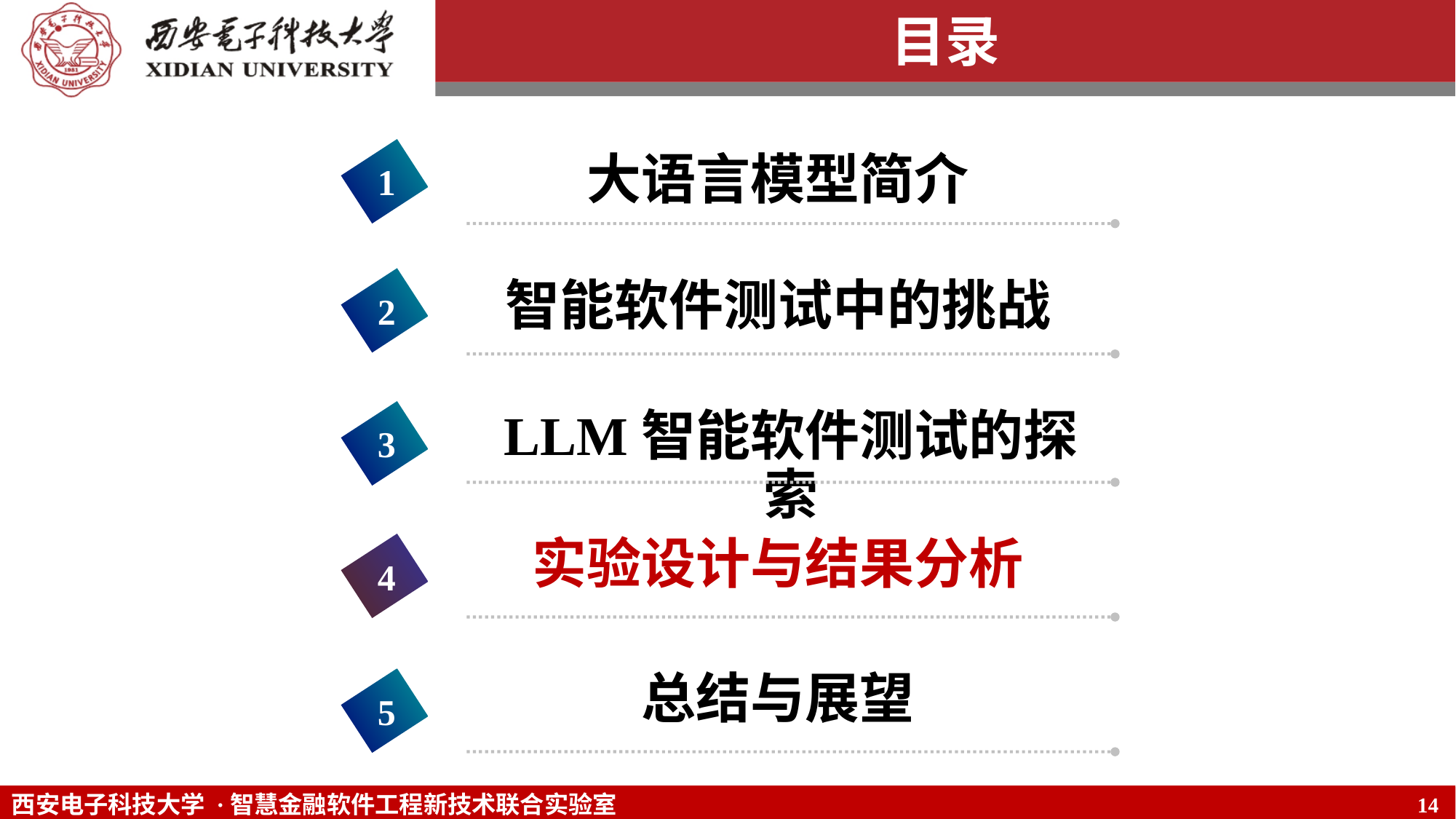

目录
大语言模型简介

1

智能软件测试中的挑战

2

LLM智能软件测试的探索

3

实验设计与结果分析

4

总结与展望

5

14